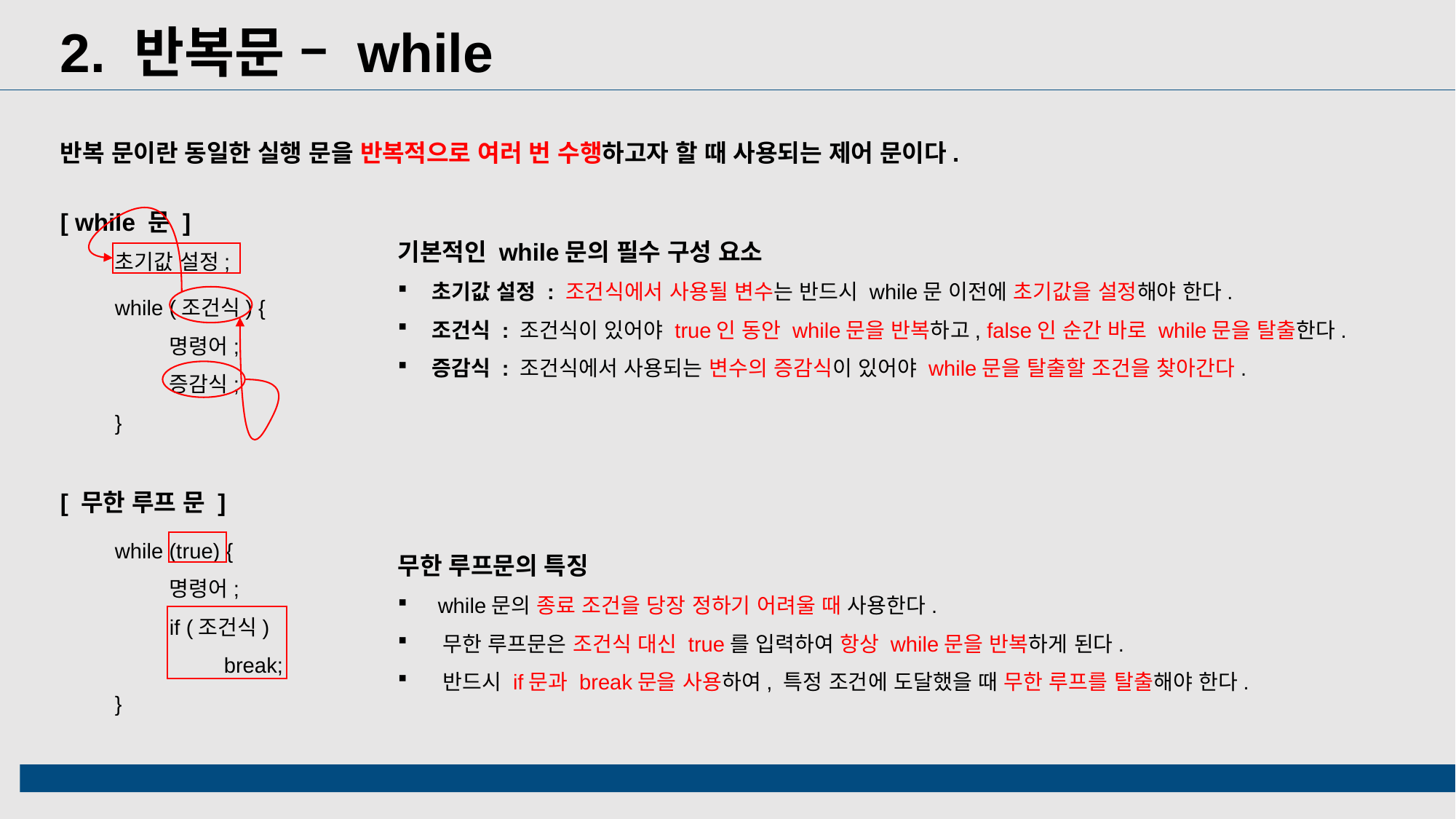

2. 반복문 – while
반복 문이란 동일한 실행 문을 반복적으로 여러 번 수행하고자 할 때 사용되는 제어 문이다.
[ while 문 ]
초기값 설정;

while (조건식) {
명령어;
증감식;
}

[ 무한 루프 문 ]

while (true) {
명령어;
if (조건식)
break;
}
기본적인 while문의 필수 구성 요소
초기값 설정 : 조건식에서 사용될 변수는 반드시 while문 이전에 초기값을 설정해야 한다.
조건식 : 조건식이 있어야 true인 동안 while문을 반복하고, false인 순간 바로 while문을 탈출한다.
증감식 : 조건식에서 사용되는 변수의 증감식이 있어야 while문을 탈출할 조건을 찾아간다.

무한 루프문의 특징
 while문의 종료 조건을 당장 정하기 어려울 때 사용한다.
 무한 루프문은 조건식 대신 true를 입력하여 항상 while문을 반복하게 된다.
 반드시 if문과 break문을 사용하여, 특정 조건에 도달했을 때 무한 루프를 탈출해야 한다.